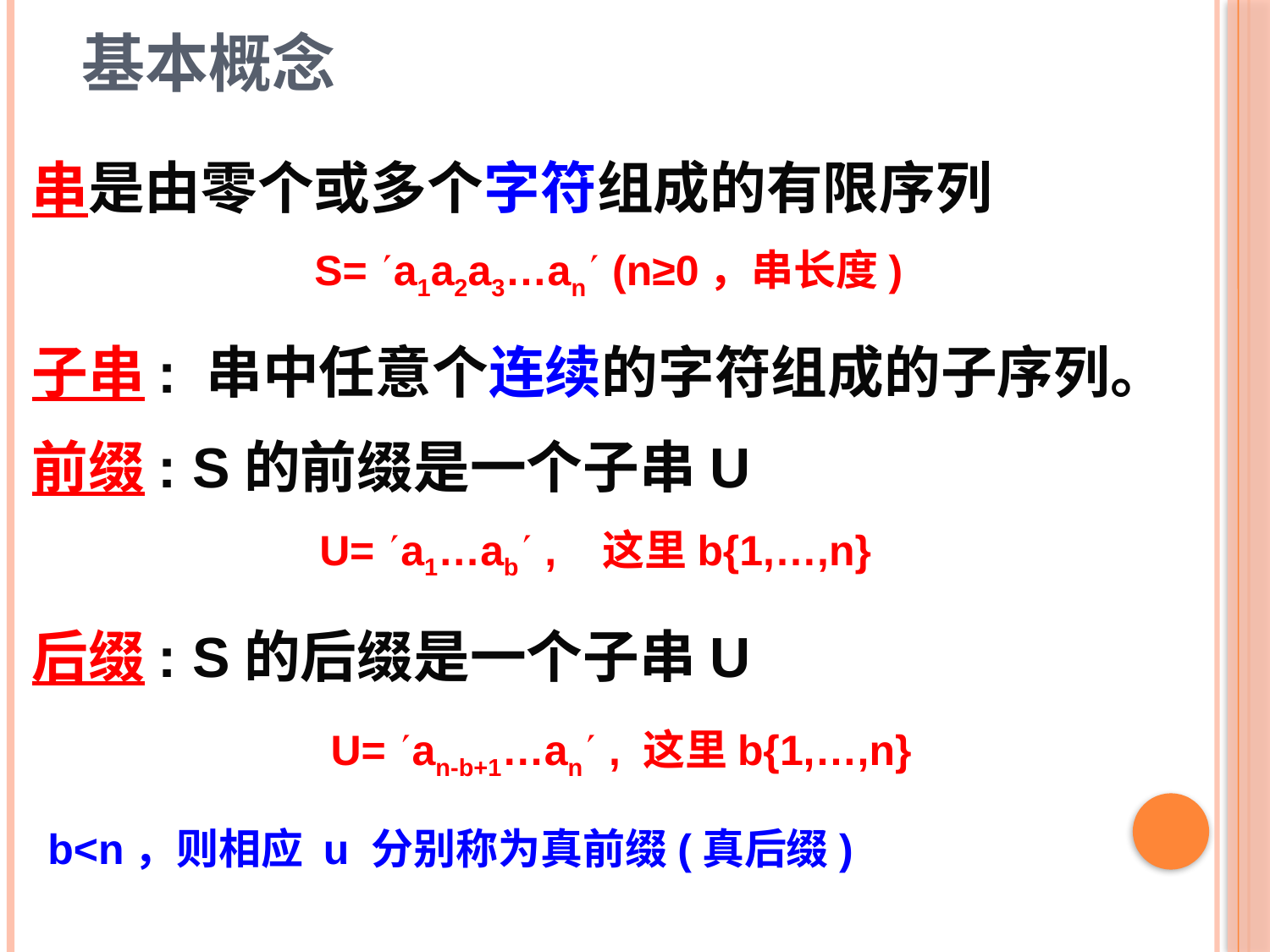

# 基本概念
串是由零个或多个字符组成的有限序列

子串: 串中任意个连续的字符组成的子序列。
前缀: S的前缀是一个子串U

后缀: S的后缀是一个子串U

S= ′a1a2a3…an′ (n≥0，串长度)
U= ′a1…ab′ ,   这里b{1,…,n}
U= ′an-b+1…an′ , 这里b{1,…,n}
b<n，则相应 u 分别称为真前缀(真后缀)